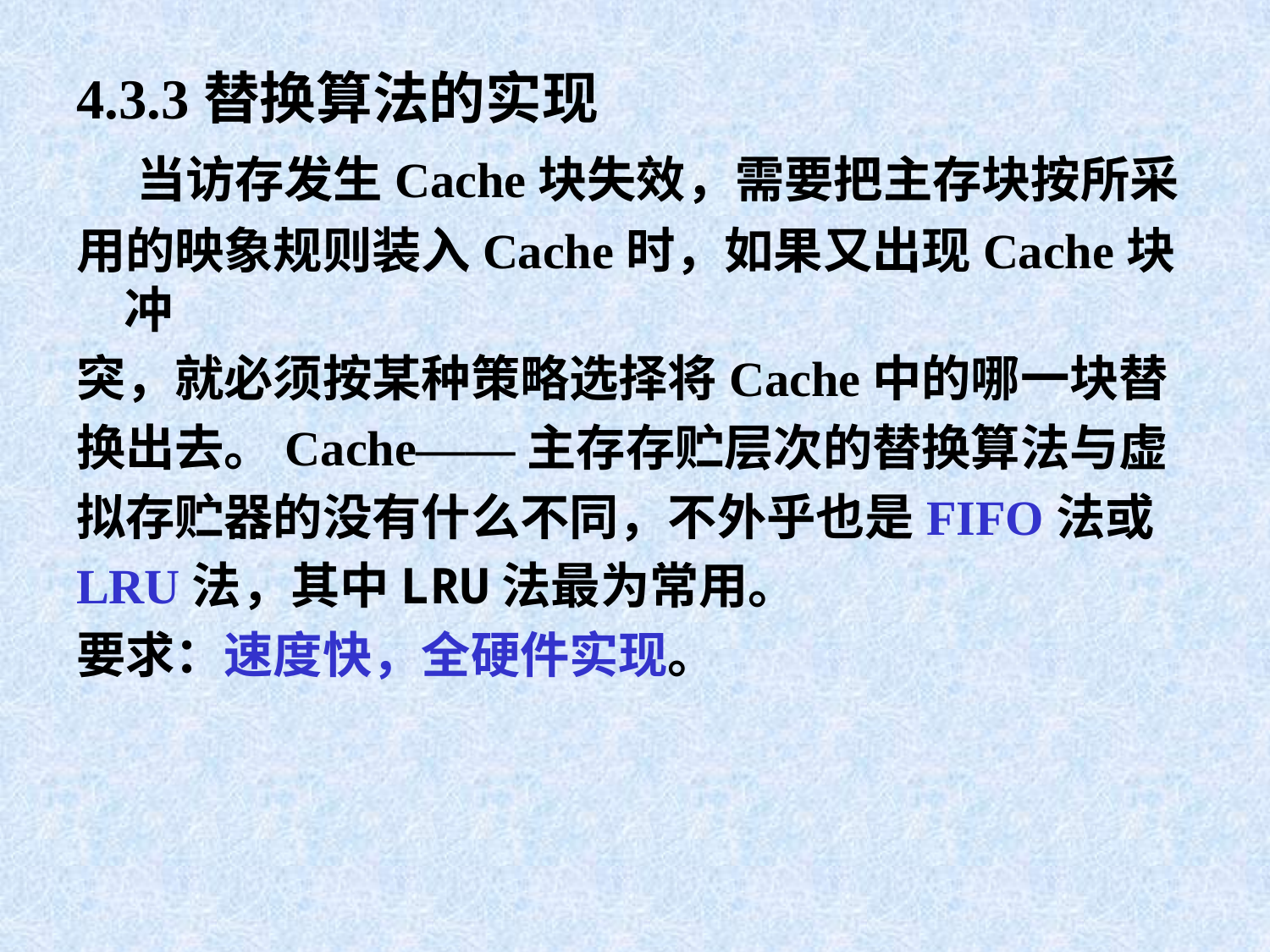

4.3.3替换算法的实现
    当访存发生Cache块失效，需要把主存块按所采
用的映象规则装入Cache时，如果又出现Cache块冲
突，就必须按某种策略选择将Cache中的哪一块替
换出去。Cache——主存存贮层次的替换算法与虚
拟存贮器的没有什么不同，不外乎也是FIFO法或
LRU法，其中LRU法最为常用。
要求：速度快，全硬件实现。